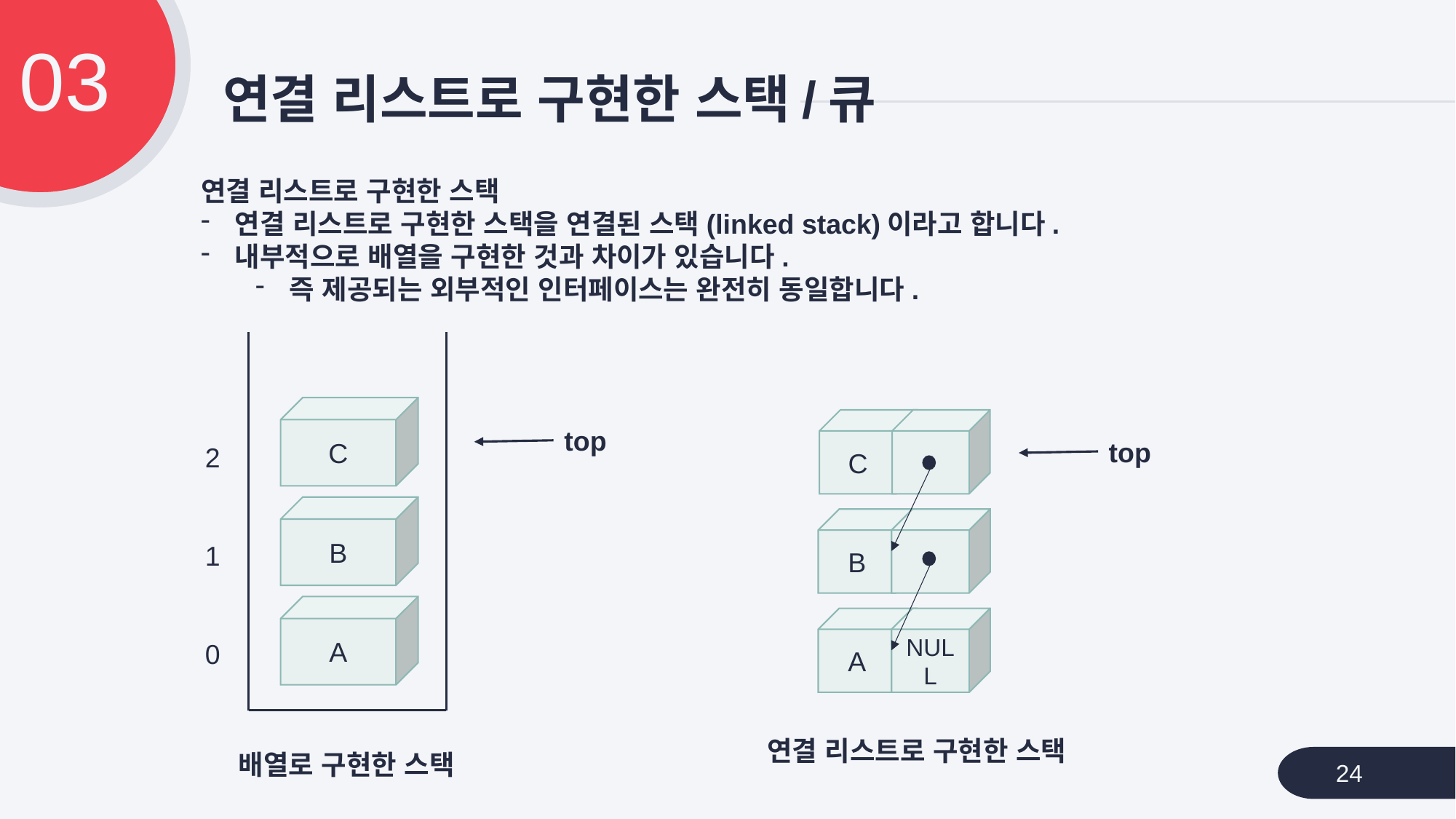

03
# 연결 리스트로 구현한 스택/큐
연결 리스트로 구현한 스택
연결 리스트로 구현한 스택을 연결된 스택(linked stack)이라고 합니다.
내부적으로 배열을 구현한 것과 차이가 있습니다.
즉 제공되는 외부적인 인터페이스는 완전히 동일합니다.
C
C

top
top
2

1

0

B
B

A
A
NULL
연결 리스트로 구현한 스택
배열로 구현한 스택
24